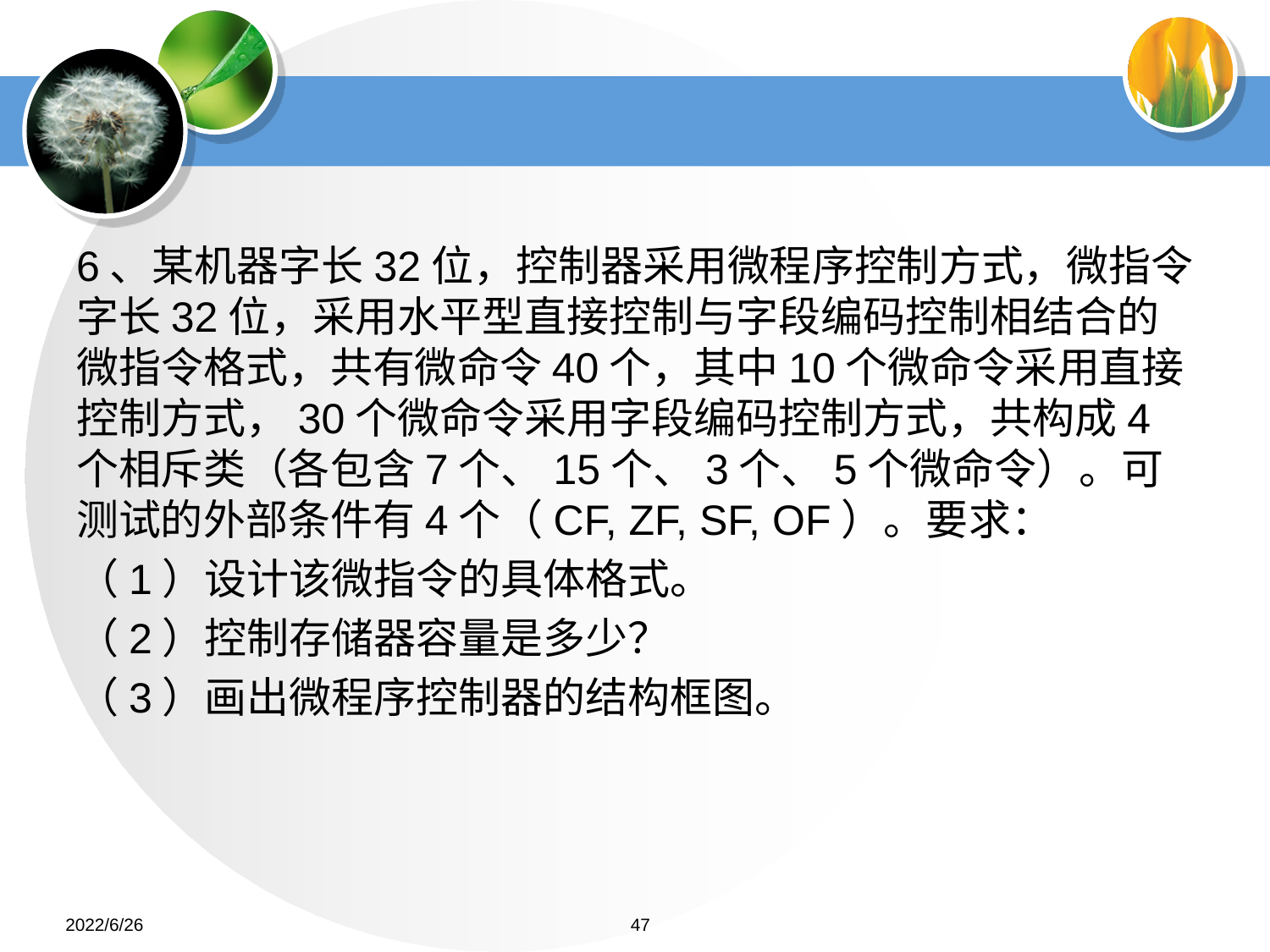

#
6、某机器字长32位，控制器采用微程序控制方式，微指令字长32位，采用水平型直接控制与字段编码控制相结合的微指令格式，共有微命令40个，其中10个微命令采用直接控制方式，30个微命令采用字段编码控制方式，共构成4个相斥类（各包含7个、15个、3个、5个微命令）。可测试的外部条件有4个（CF, ZF, SF, OF）。要求：
（1）设计该微指令的具体格式。
（2）控制存储器容量是多少？
（3）画出微程序控制器的结构框图。
2022/6/26
47